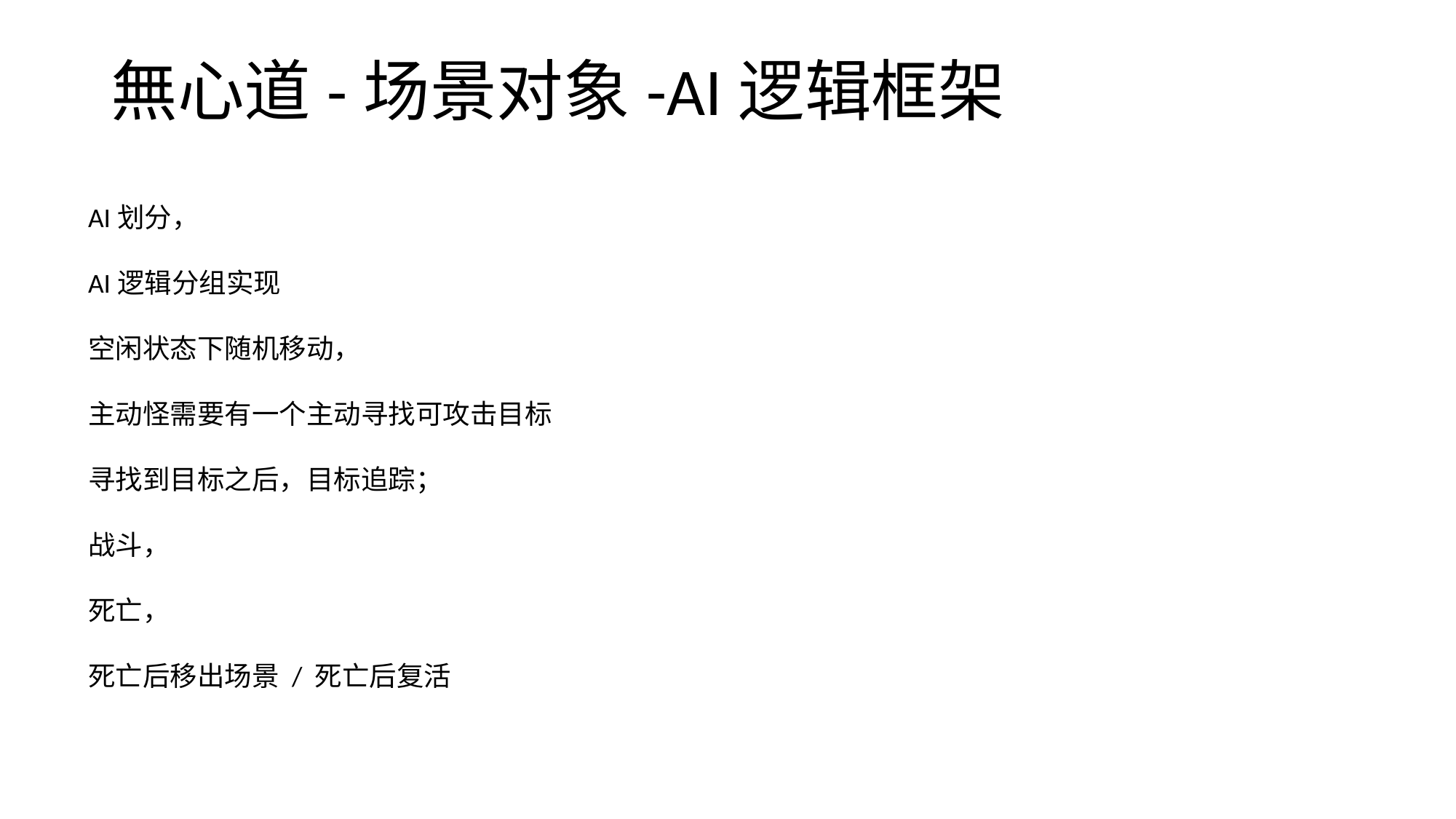

# 無心道-场景对象-AI逻辑框架
AI划分，

AI逻辑分组实现

空闲状态下随机移动，

主动怪需要有一个主动寻找可攻击目标

寻找到目标之后，目标追踪；

战斗，

死亡，

死亡后移出场景 / 死亡后复活